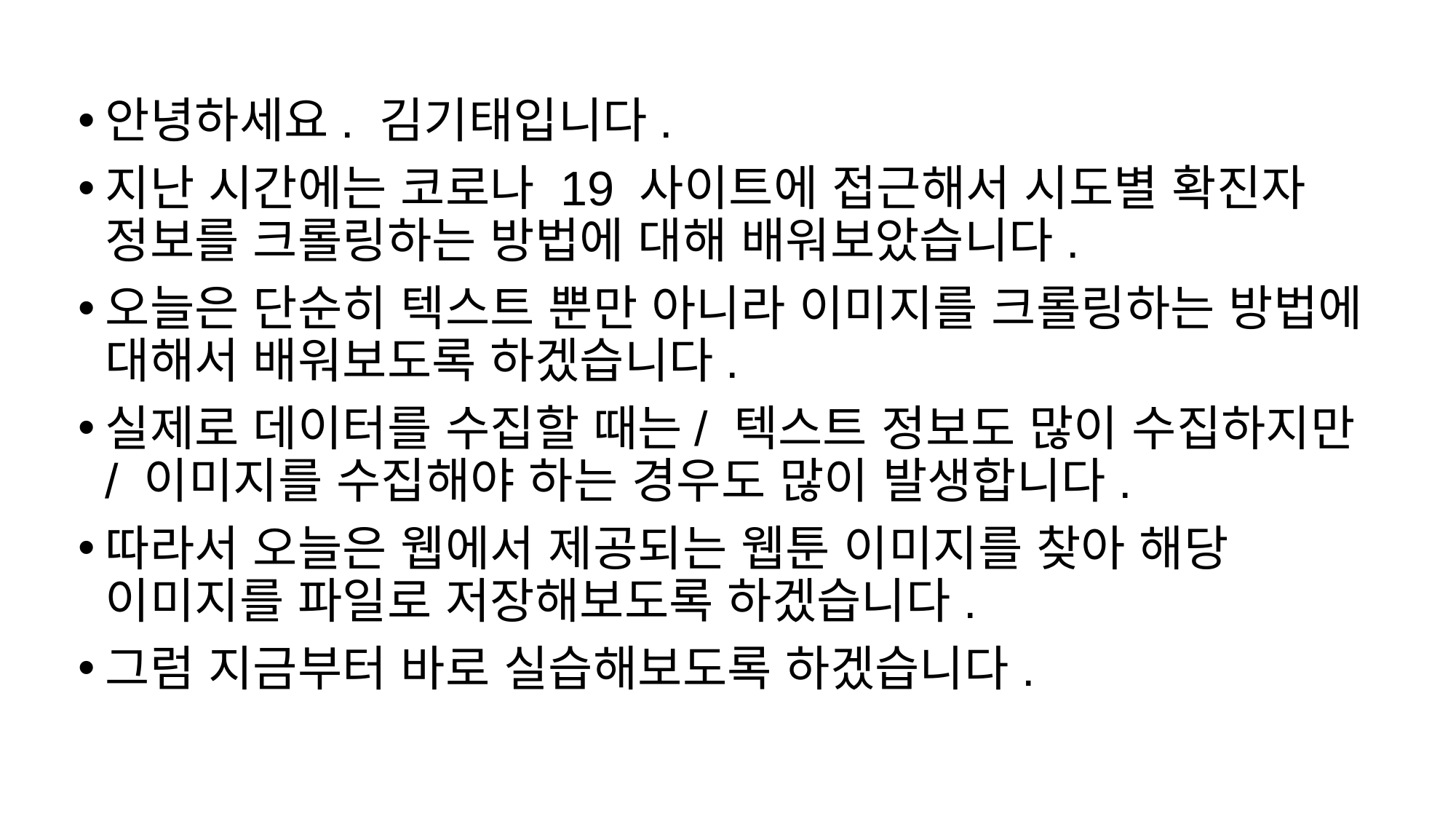

안녕하세요. 김기태입니다.
지난 시간에는 코로나 19 사이트에 접근해서 시도별 확진자 정보를 크롤링하는 방법에 대해 배워보았습니다.
오늘은 단순히 텍스트 뿐만 아니라 이미지를 크롤링하는 방법에 대해서 배워보도록 하겠습니다.
실제로 데이터를 수집할 때는/ 텍스트 정보도 많이 수집하지만/ 이미지를 수집해야 하는 경우도 많이 발생합니다.
따라서 오늘은 웹에서 제공되는 웹툰 이미지를 찾아 해당 이미지를 파일로 저장해보도록 하겠습니다.
그럼 지금부터 바로 실습해보도록 하겠습니다.